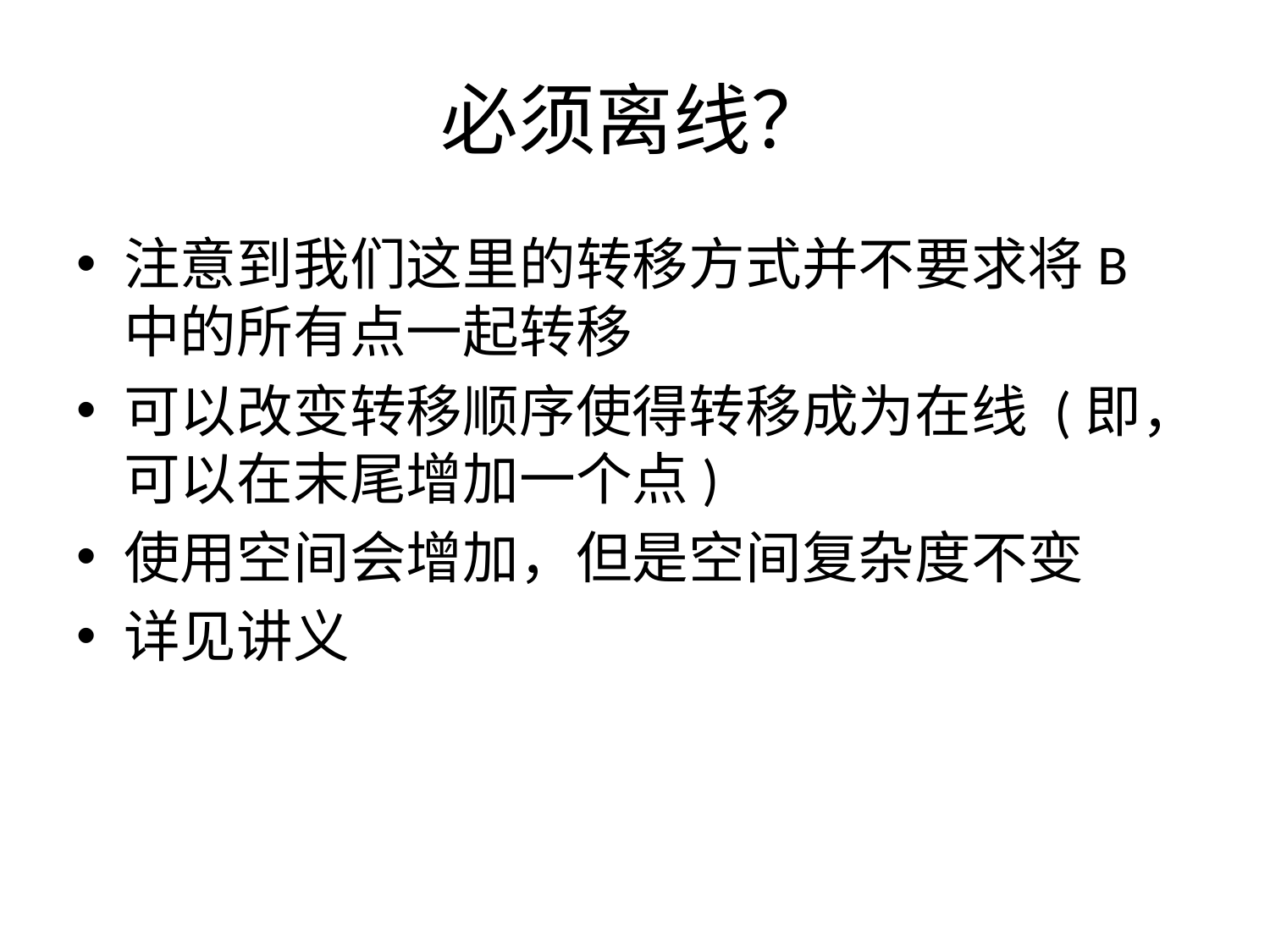

# 必须离线？
注意到我们这里的转移方式并不要求将B中的所有点一起转移
可以改变转移顺序使得转移成为在线 (即，可以在末尾增加一个点)
使用空间会增加，但是空间复杂度不变
详见讲义